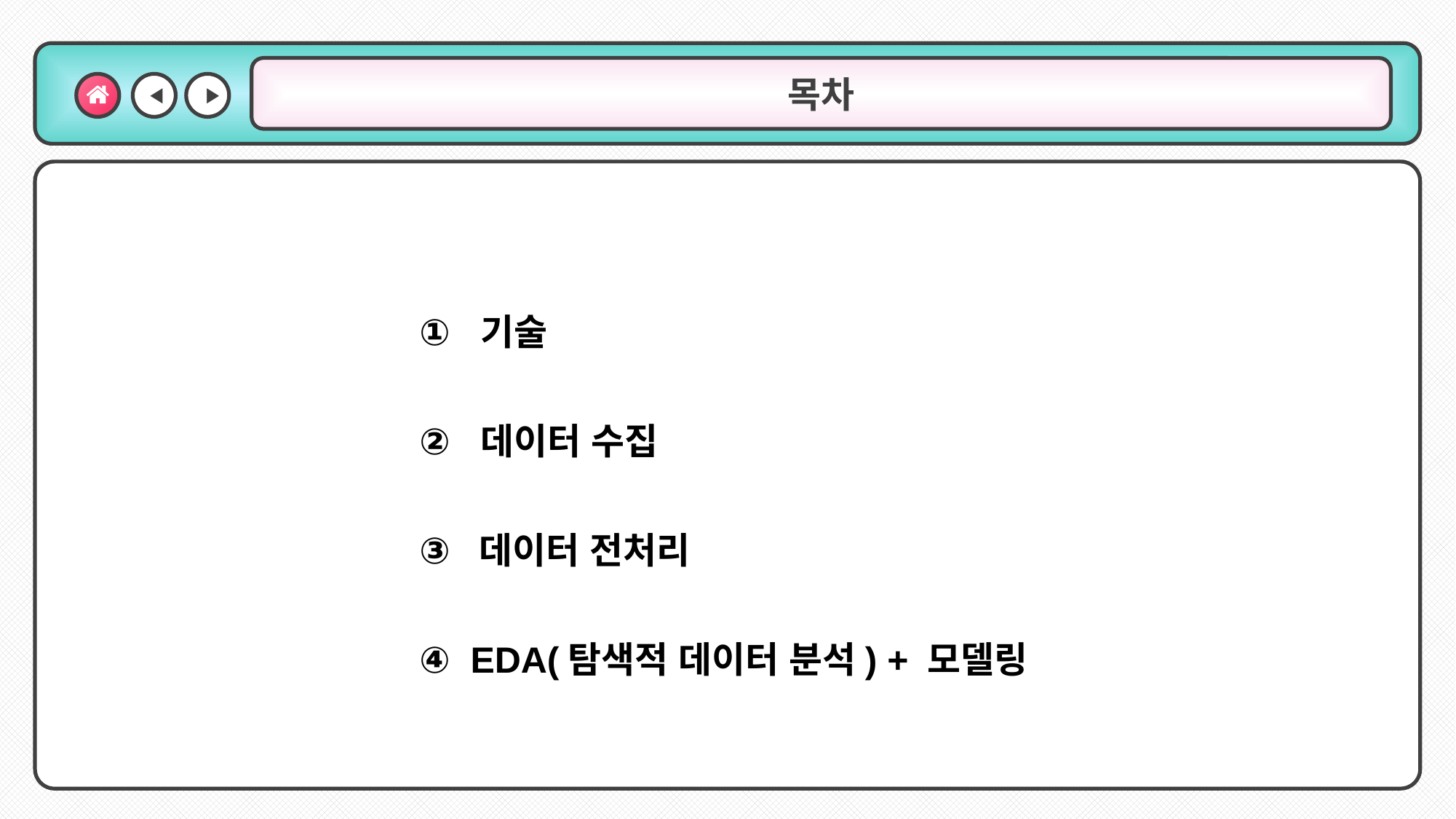

◀
▶

목차

기술
데이터 수집
 데이터 전처리
 EDA(탐색적 데이터 분석) + 모델링